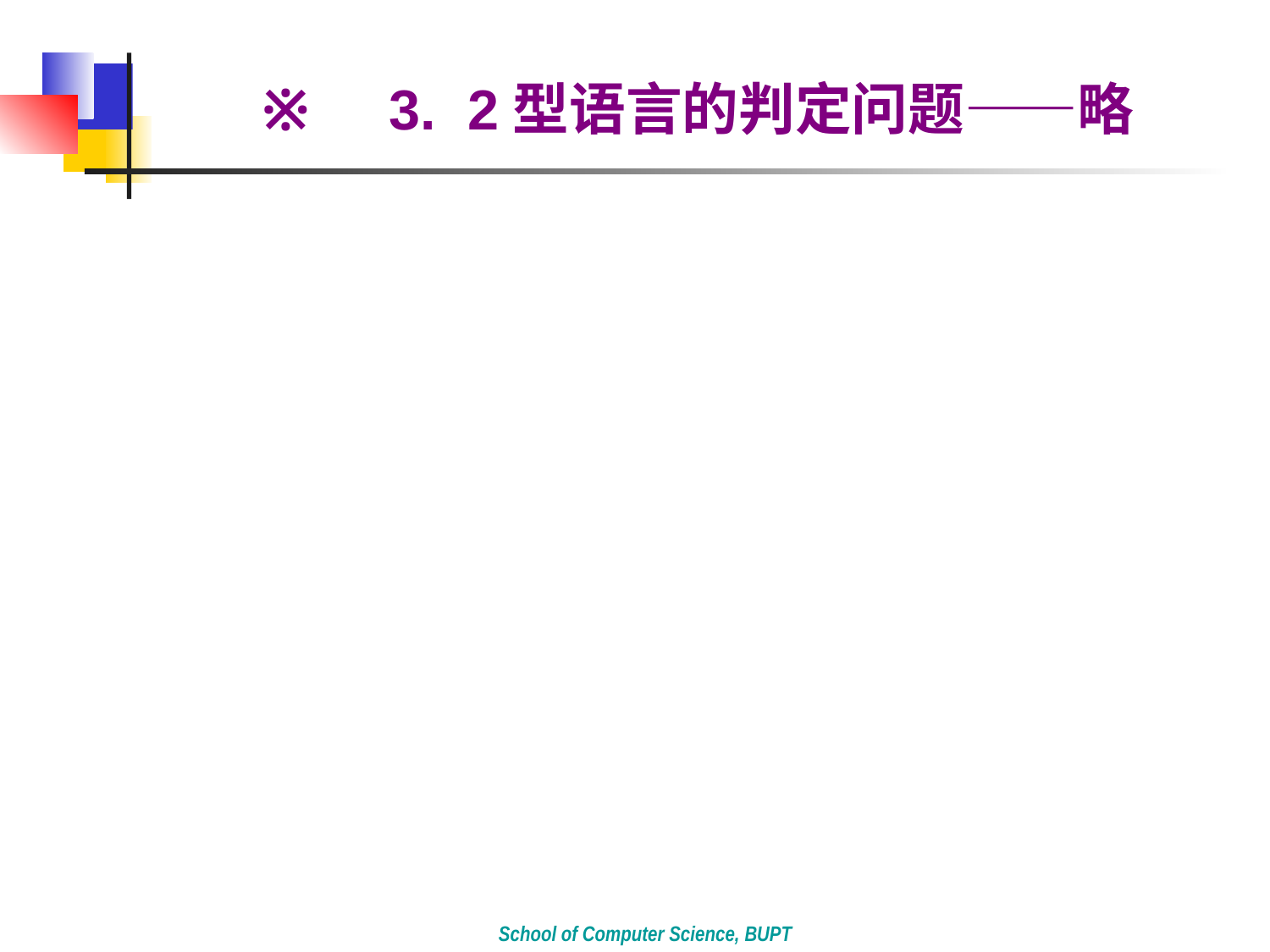

※	3.  2型语言的判定问题——略
School of Computer Science, BUPT
12